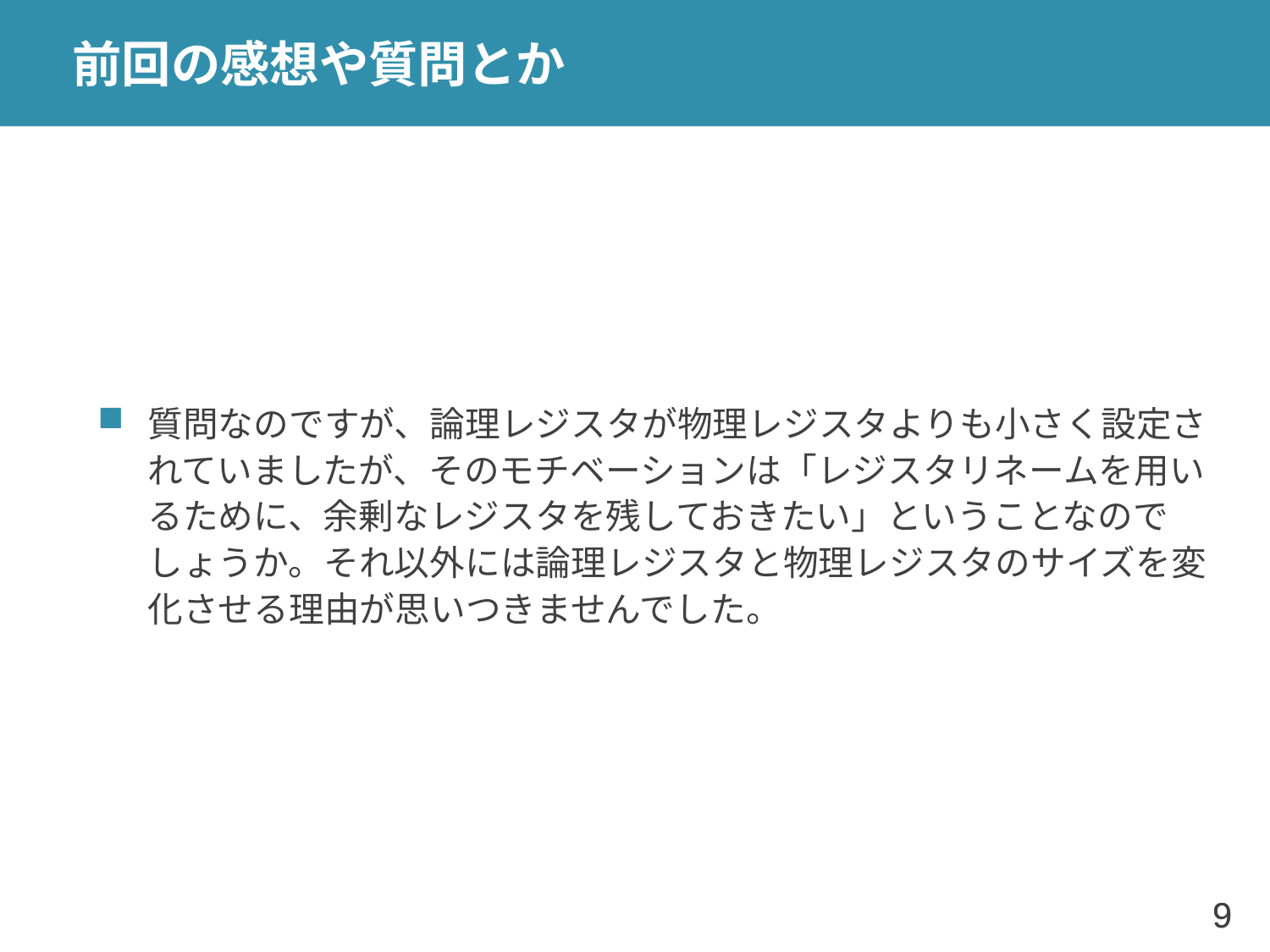

# 前回の感想や質問とか
質問なのですが、論理レジスタが物理レジスタよりも小さく設定されていましたが、そのモチベーションは「レジスタリネームを用いるために、余剰なレジスタを残しておきたい」ということなのでしょうか。それ以外には論理レジスタと物理レジスタのサイズを変化させる理由が思いつきませんでした。